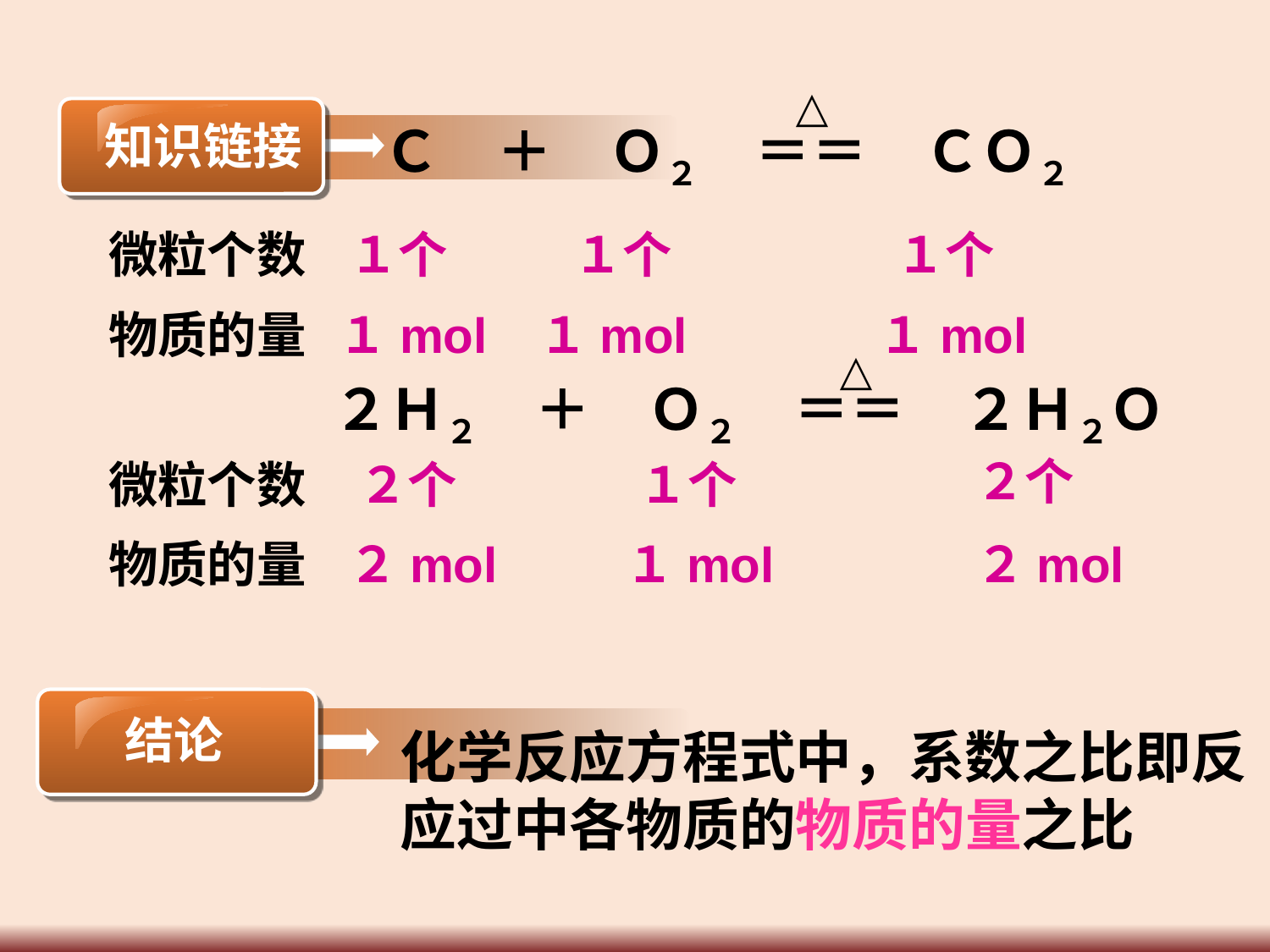

△
Ｃ　＋　Ｏ２　＝＝　ＣＯ２

知识链接

微粒个数
１个
１个
１个
物质的量
１mol
１mol
１mol
△
２Ｈ２　＋　Ｏ２　＝＝　２Ｈ２Ｏ
２个
微粒个数
２个
１个
物质的量
２mol
１mol
２mol

结论

化学反应方程式中，系数之比即反应过中各物质的物质的量之比